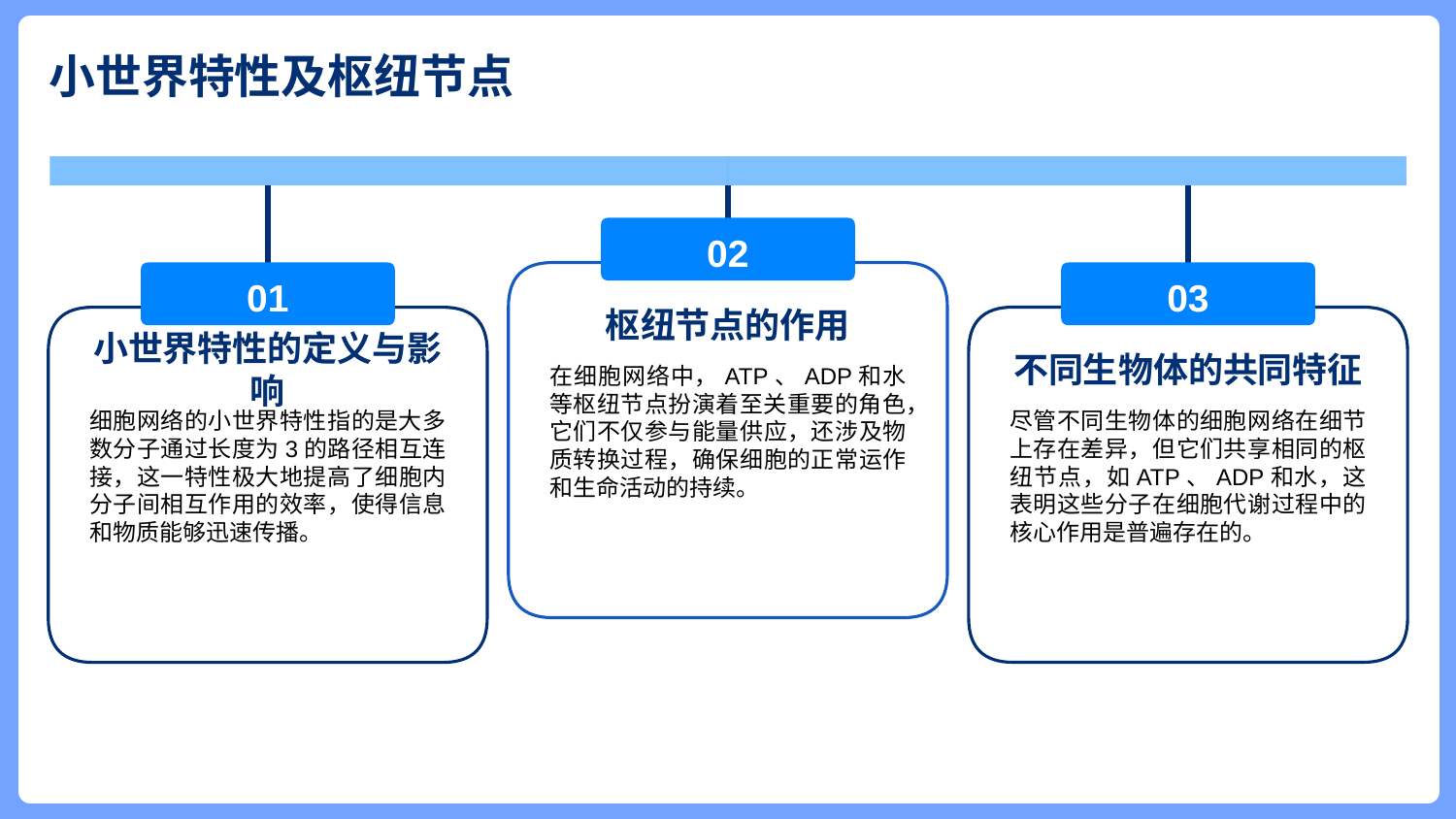

小世界特性及枢纽节点

02

01
03

枢纽节点的作用

小世界特性的定义与影响
不同生物体的共同特征
在细胞网络中，ATP、ADP和水等枢纽节点扮演着至关重要的角色，它们不仅参与能量供应，还涉及物质转换过程，确保细胞的正常运作和生命活动的持续。
细胞网络的小世界特性指的是大多数分子通过长度为3的路径相互连接，这一特性极大地提高了细胞内分子间相互作用的效率，使得信息和物质能够迅速传播。
尽管不同生物体的细胞网络在细节上存在差异，但它们共享相同的枢纽节点，如ATP、ADP和水，这表明这些分子在细胞代谢过程中的核心作用是普遍存在的。